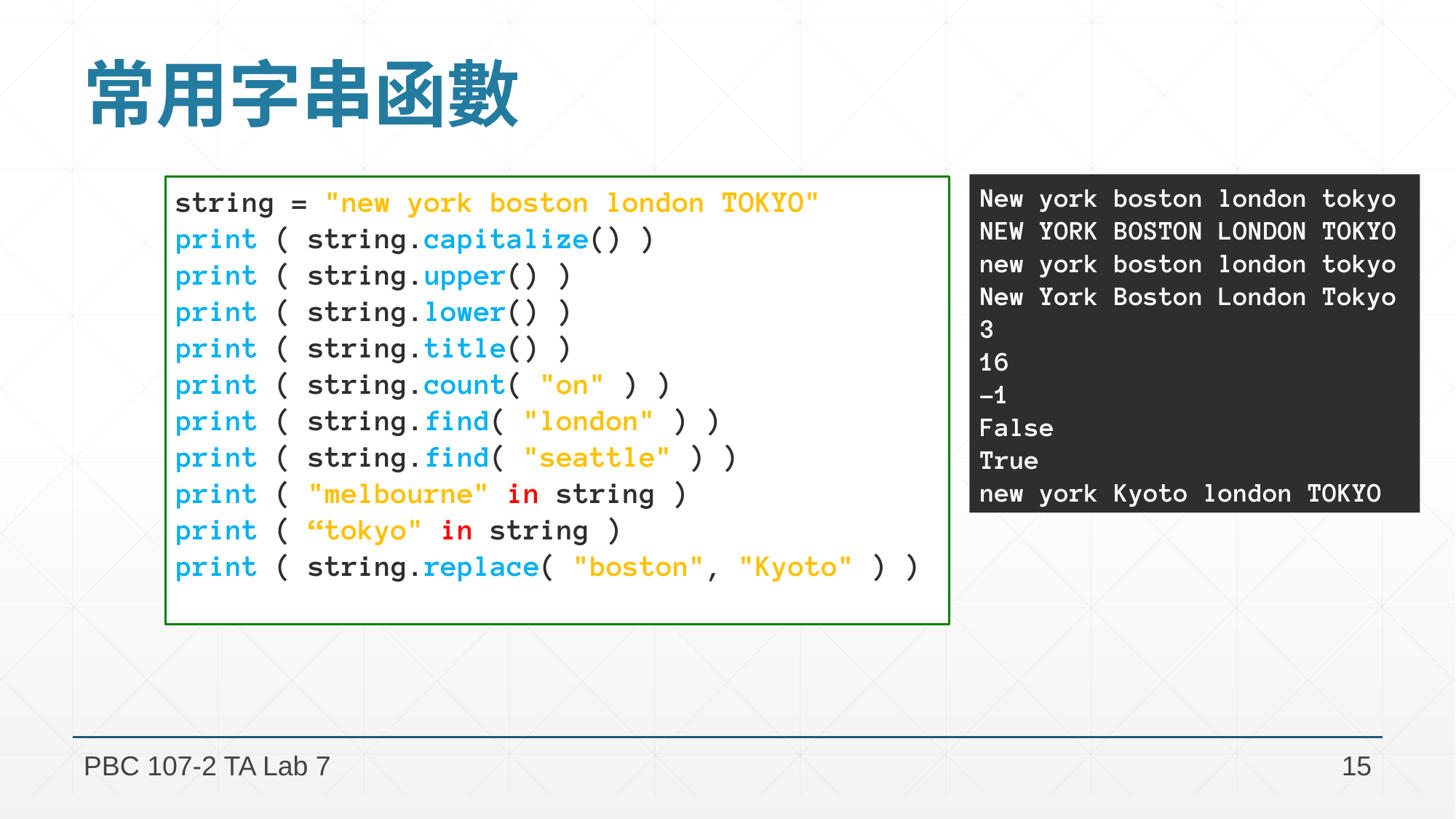

# 常用字串函數
string = "new york boston london TOKYO"
print ( string.capitalize() )
print ( string.upper() )
print ( string.lower() )
print ( string.title() )
print ( string.count( "on" ) )
print ( string.find( "london" ) )
print ( string.find( "seattle" ) )
print ( "melbourne" in string )
print ( “tokyo" in string )
print ( string.replace( "boston", "Kyoto" ) )

New york boston london tokyo
NEW YORK BOSTON LONDON TOKYO
new york boston london tokyo
New York Boston London Tokyo
3
16
-1
False
True
new york Kyoto london TOKYO

PBC 107-2 TA Lab 7
15